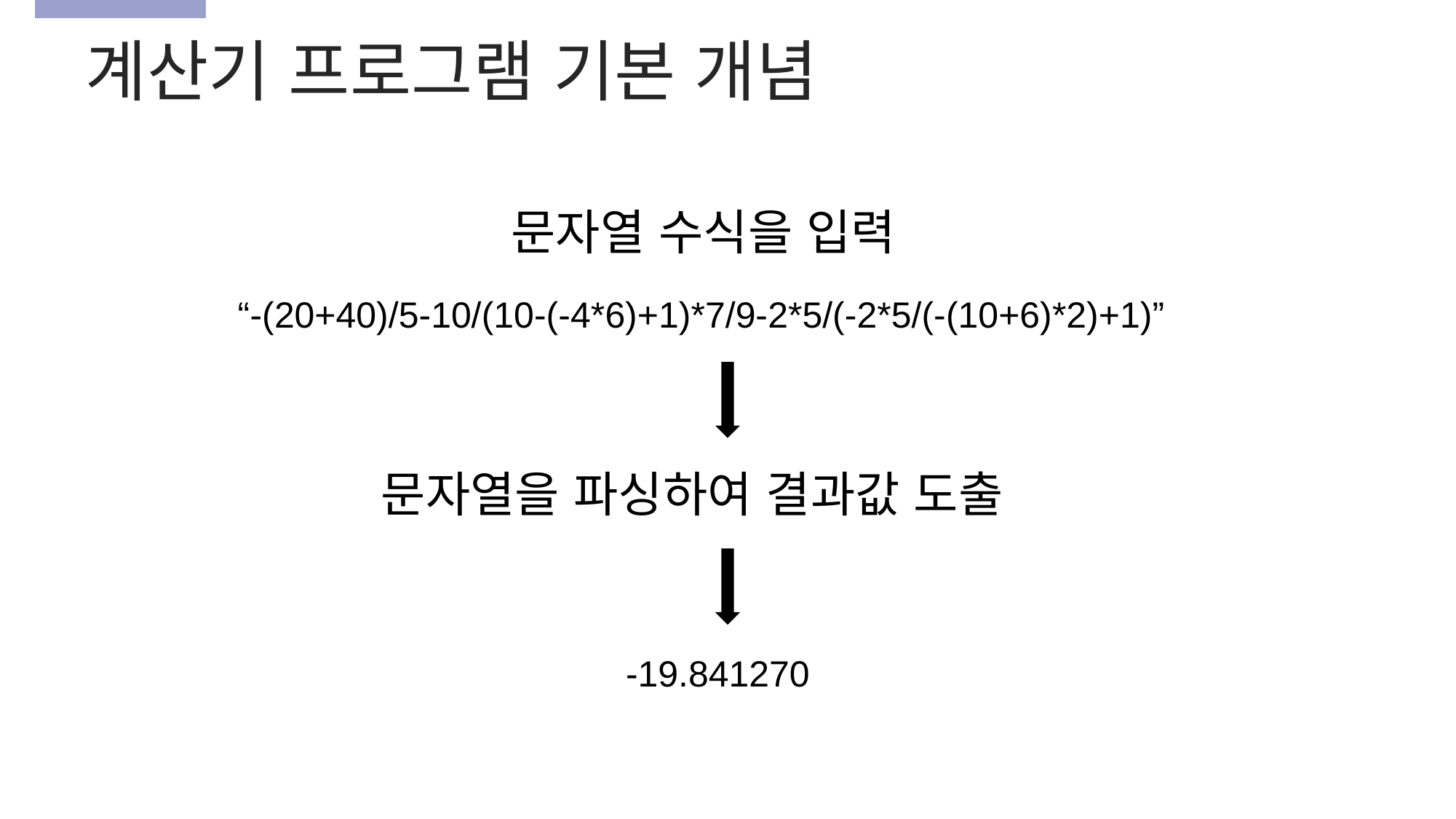

계산기 프로그램 기본 개념
문자열 수식을 입력
“-(20+40)/5-10/(10-(-4*6)+1)*7/9-2*5/(-2*5/(-(10+6)*2)+1)”

문자열을 파싱하여 결과값 도출

-19.841270